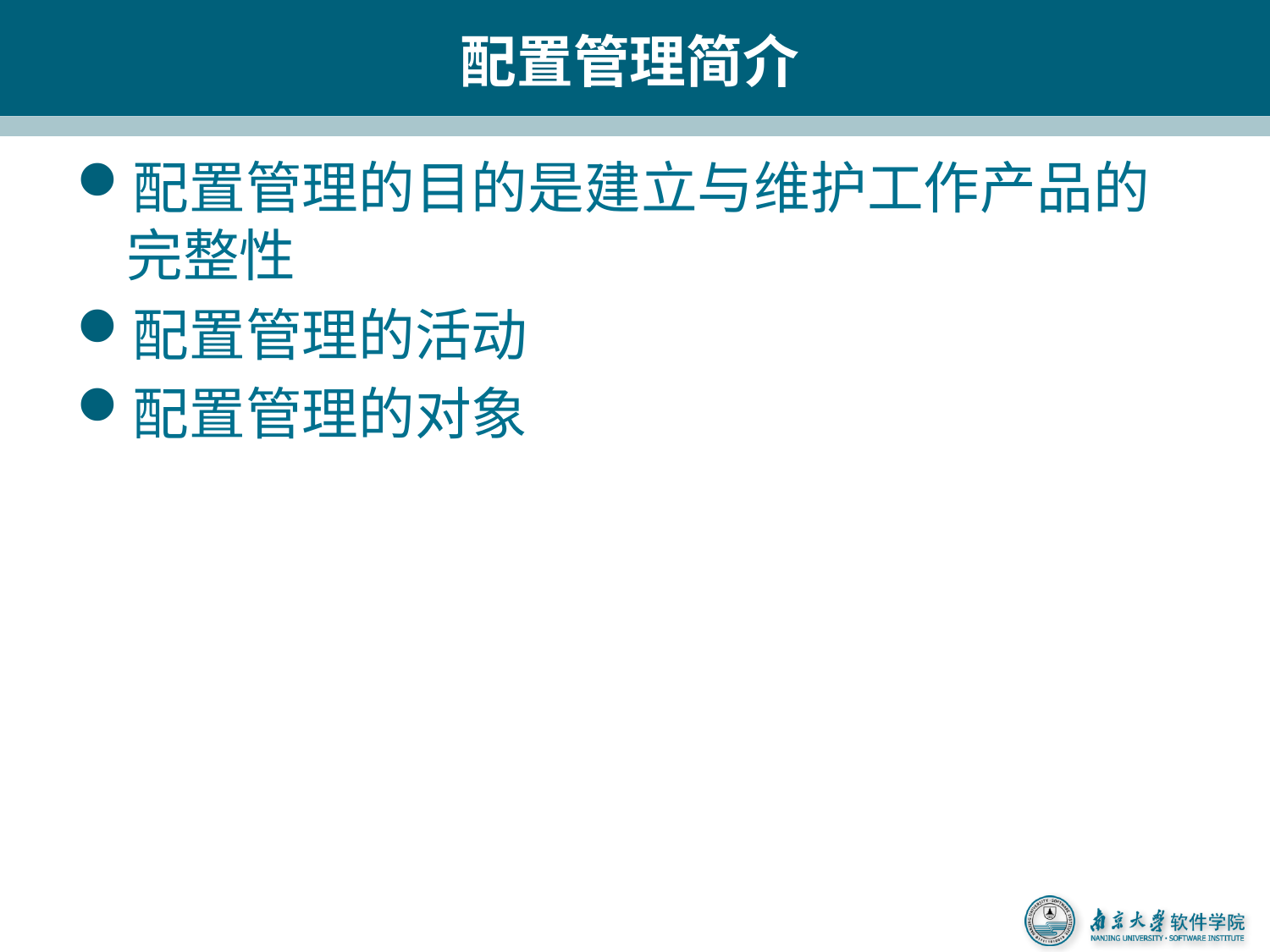

# 配置管理简介
配置管理的目的是建立与维护工作产品的完整性
配置管理的活动
配置管理的对象